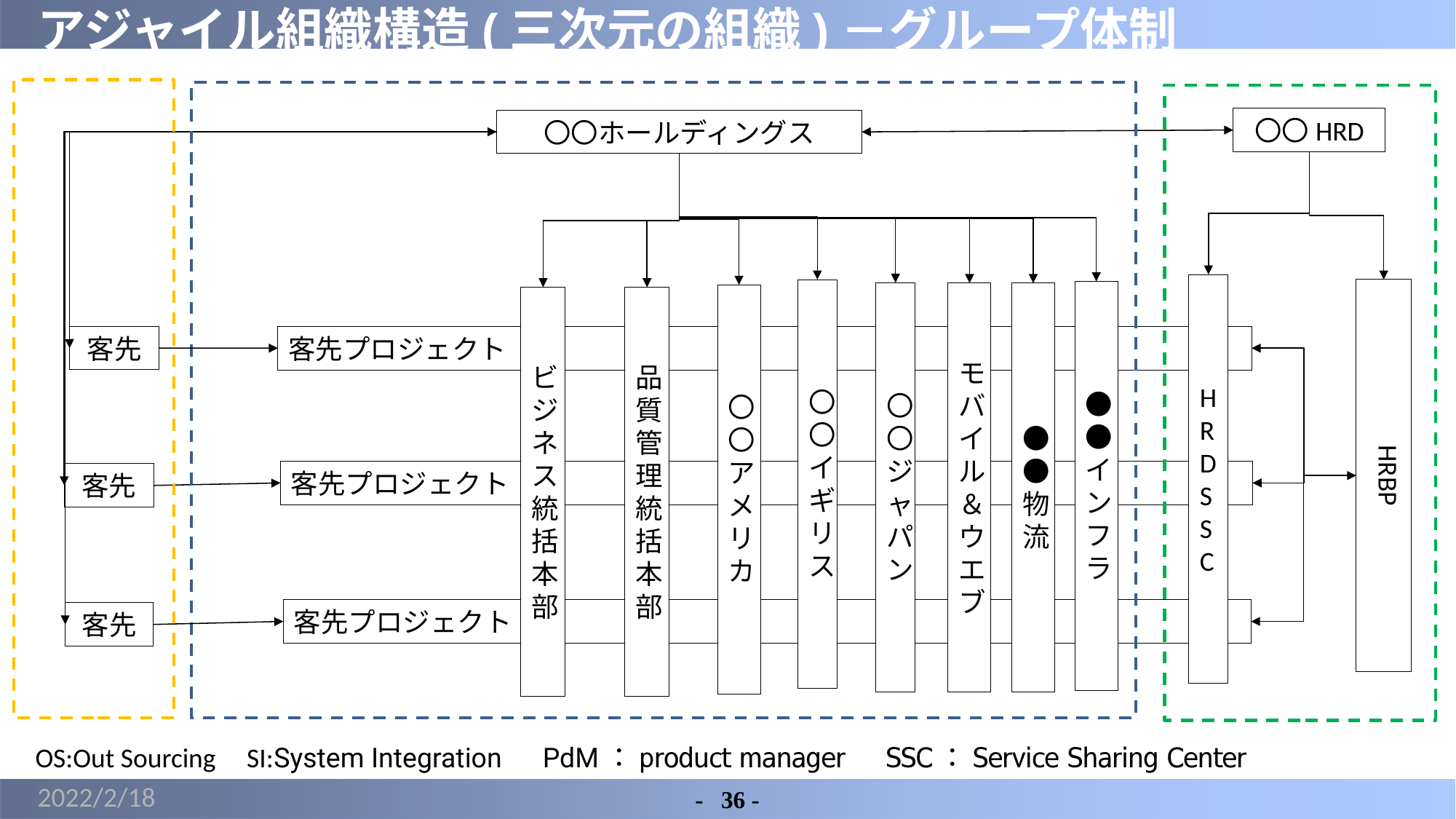

# アジャイル組織構造(三次元の組織)－グループ体制

〇〇HRD
〇〇ホールディングス
HRDSSC
〇〇イギリス
HRBP
●●インフラ
〇〇ジャパン
モバイル＆ウエブ
●●物流
〇〇アメリカ
品質管理統括本部
ビジネス統括本部
客先
客先プロジェクト
客先プロジェクト
客先
客先プロジェクト
客先
OS:Out Sourcing     SI:System Integration　PdM：product manager　SSC：Service Sharing Center
2022/2/18
-	36 -